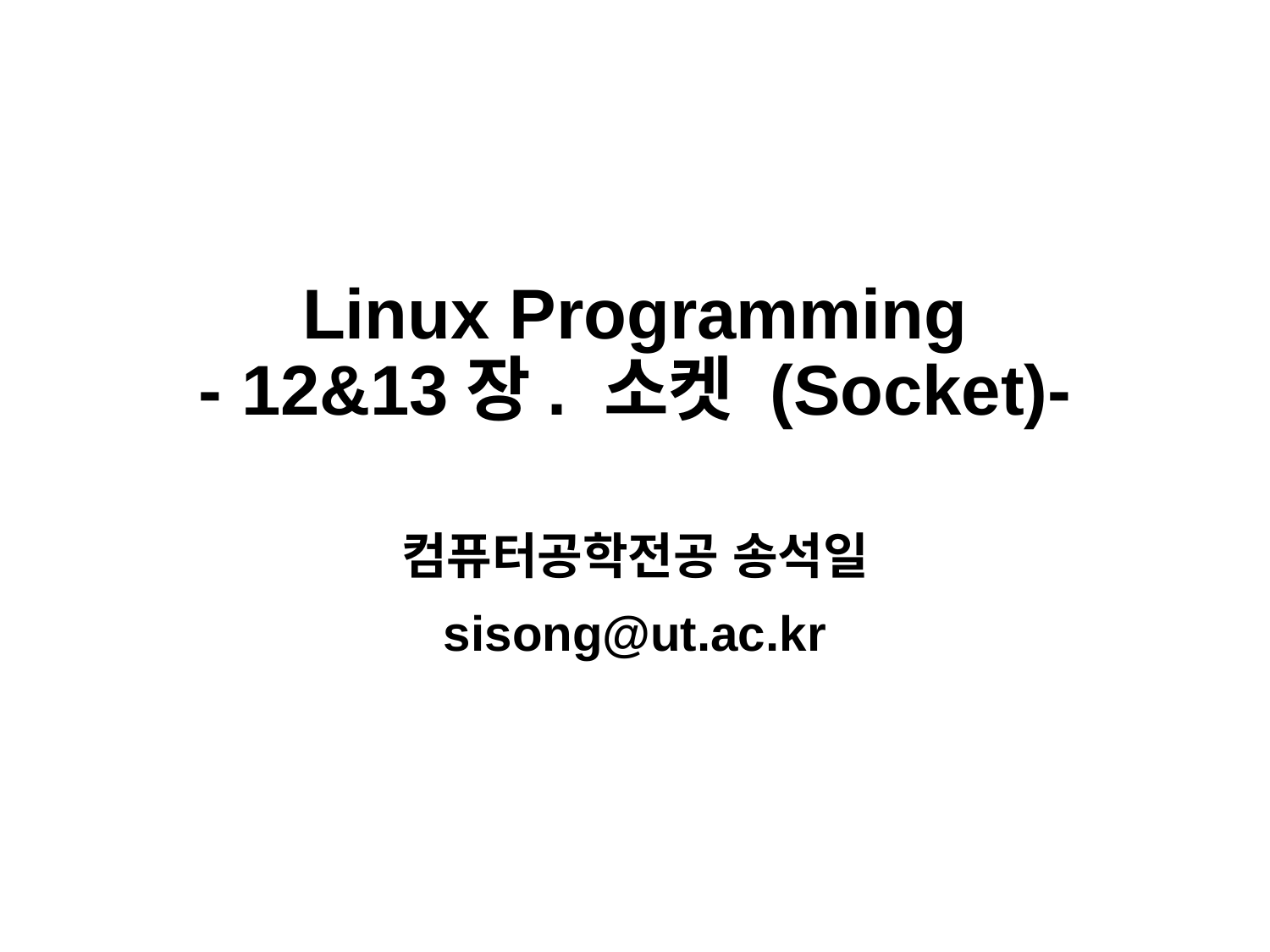

# Linux Programming - 12&13장. 소켓 (Socket)-
컴퓨터공학전공 송석일
sisong@ut.ac.kr